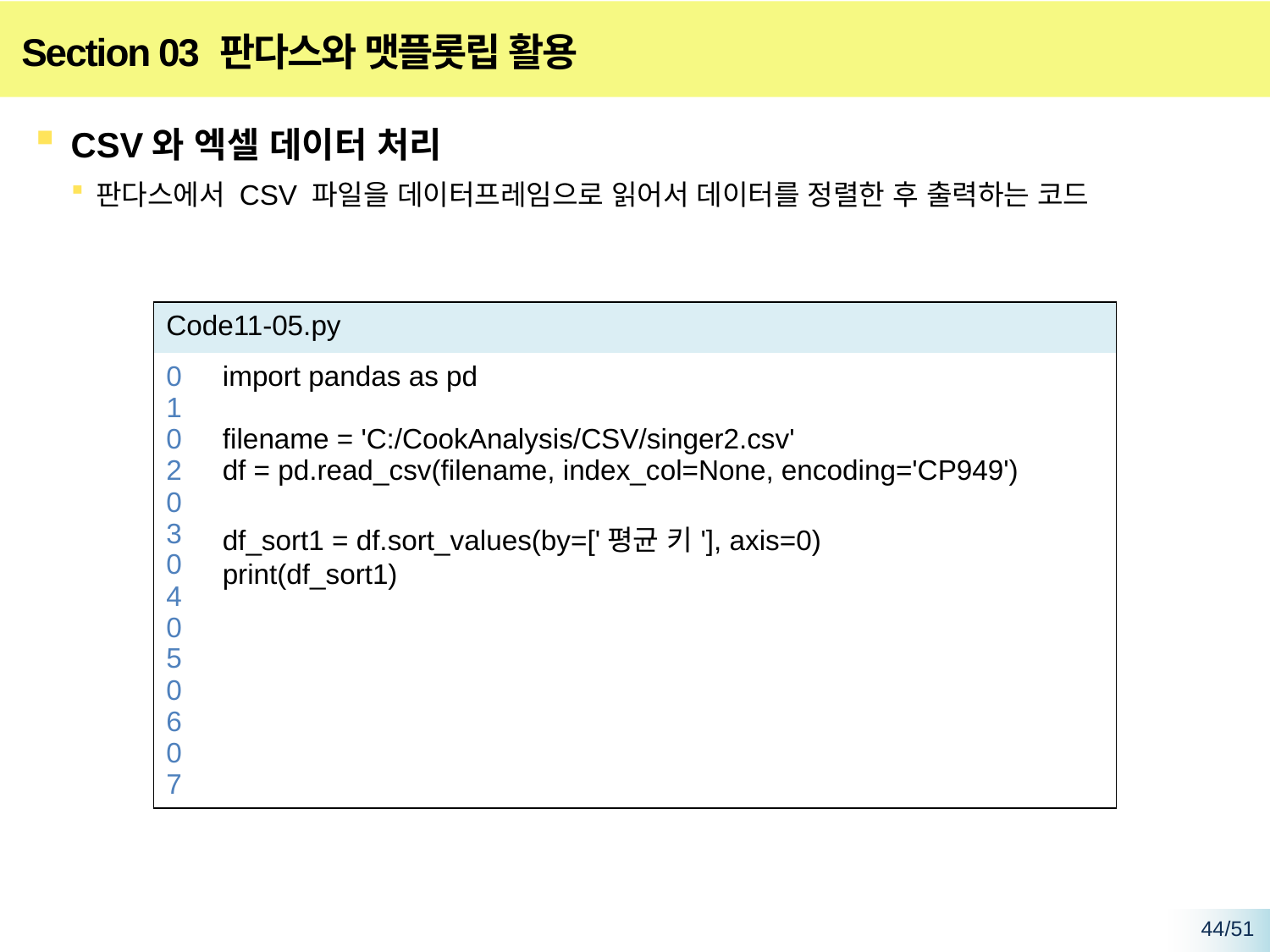

# Section 03 판다스와 맷플롯립 활용
CSV와 엑셀 데이터 처리
판다스에서 CSV 파일을 데이터프레임으로 읽어서 데이터를 정렬한 후 출력하는 코드
| Code11-05.py |  |
| --- | --- |
| 01 02 03 04 05 06 07 | import pandas as pd filename = 'C:/CookAnalysis/CSV/singer2.csv' df = pd.read\_csv(filename, index\_col=None, encoding='CP949') df\_sort1 = df.sort\_values(by=['평균 키'], axis=0) print(df\_sort1) |